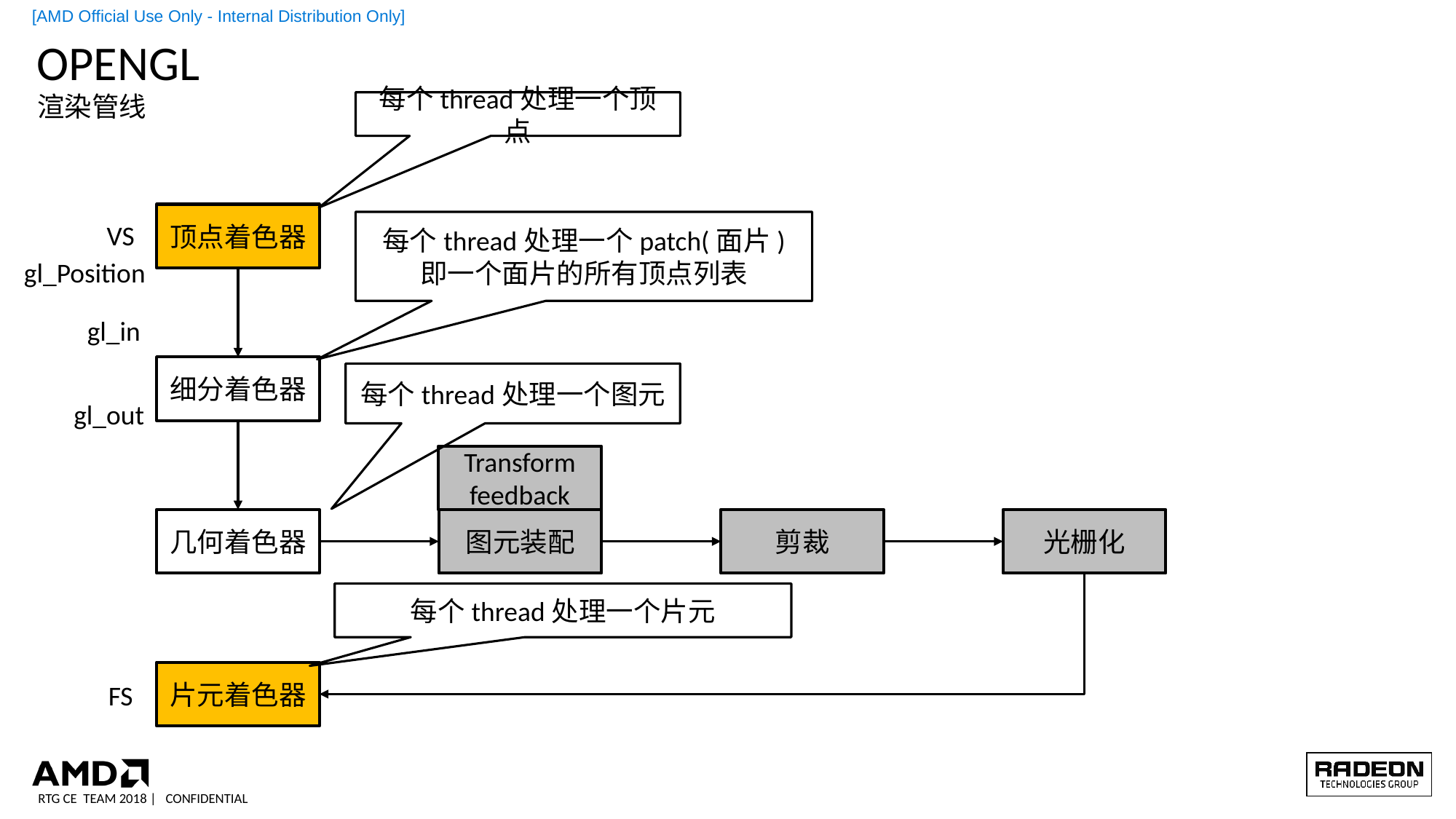

# opengl
渲染管线
每个thread处理一个顶点
顶点着色器
VS
每个thread处理一个patch(面片)
即一个面片的所有顶点列表
gl_Position
gl_in
细分着色器
每个thread处理一个图元
gl_out
Transform feedback
几何着色器
图元装配
剪裁
光栅化
每个thread处理一个片元
片元着色器
FS